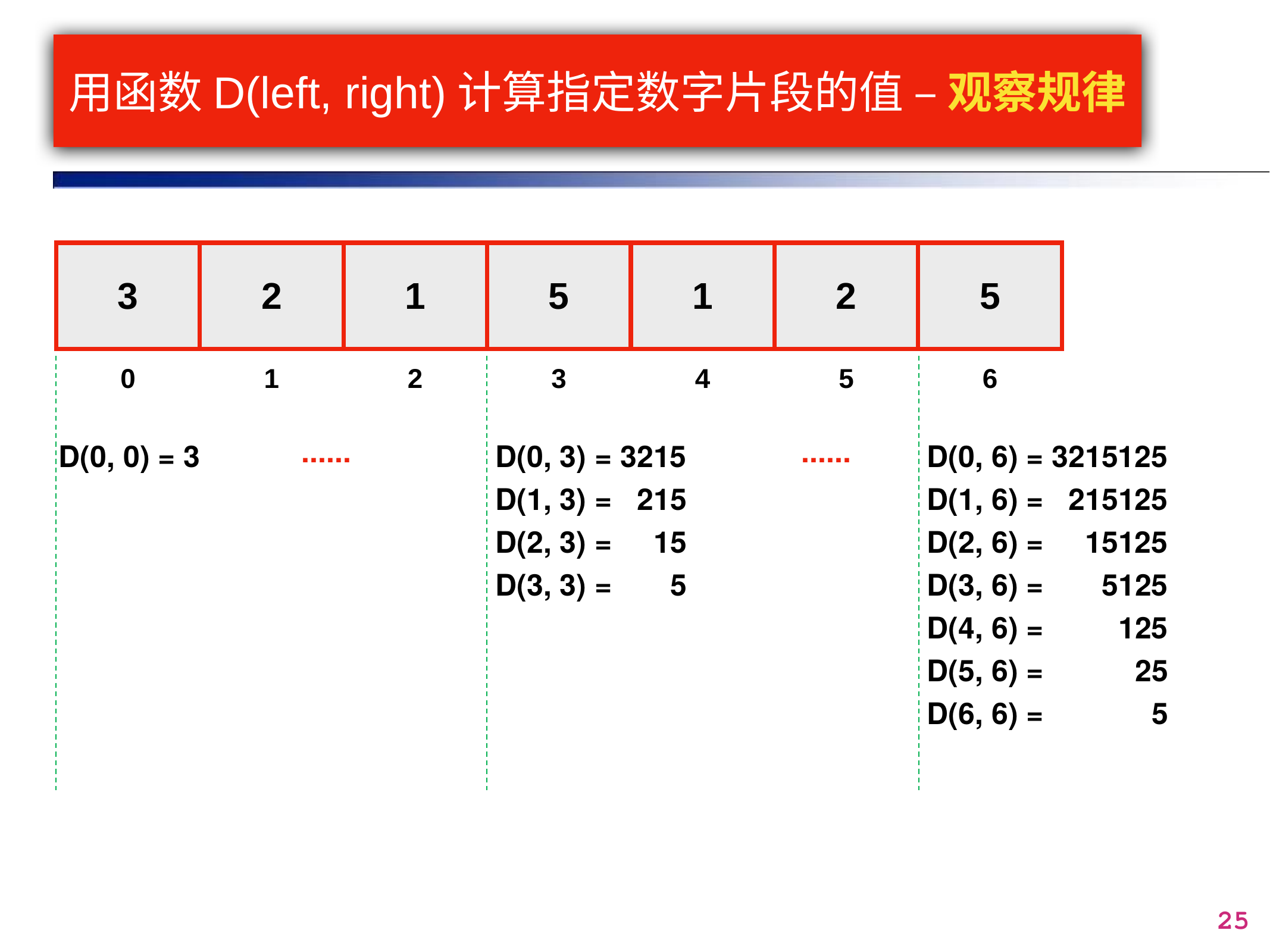

# 用函数D(left, right)计算指定数字片段的值 – 观察规律
| 3 | 2 | 1 | 5 | 1 | 2 | 5 |
| --- | --- | --- | --- | --- | --- | --- |
| 0 | 1 | 2 | 3 | 4 | 5 | 6 |
D(0, 0) = 3
D(0, 3) = 3215
D(1, 3) =   215
D(2, 3) =     15
D(3, 3) =       5
D(0, 6) = 3215125
D(1, 6) =   215125
D(2, 6) =     15125
D(3, 6) =       5125
D(4, 6) =         125
D(5, 6) =           25
D(6, 6) =             5
......
......
25